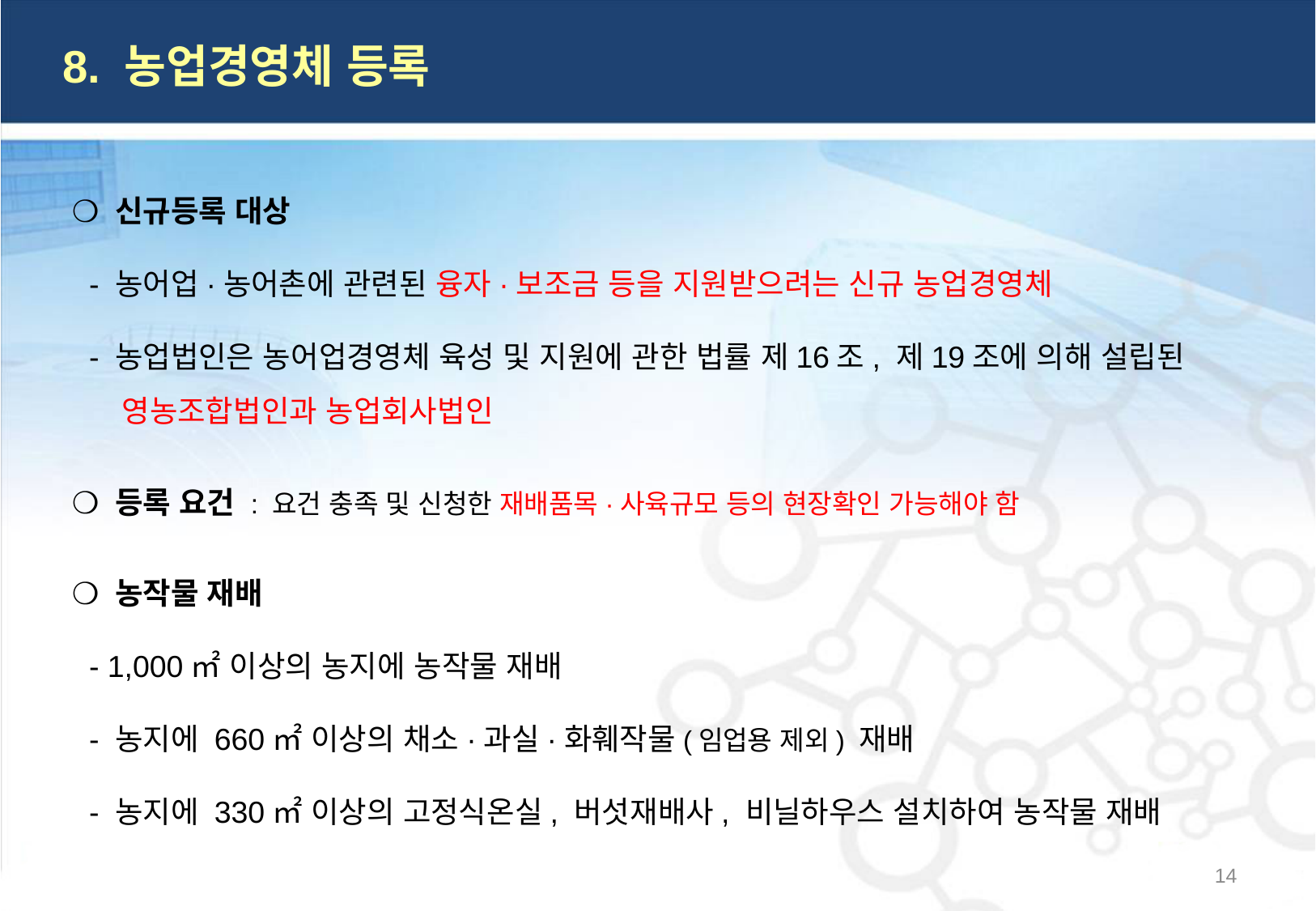

8. 농업경영체 등록
 ❍ 신규등록 대상
   - 농어업·농어촌에 관련된 융자·보조금 등을 지원받으려는 신규 농업경영체
   - 농업법인은 농어업경영체 육성 및 지원에 관한 법률 제16조, 제19조에 의해 설립된
      영농조합법인과 농업회사법인
 ❍ 등록 요건 : 요건 충족 및 신청한 재배품목·사육규모 등의 현장확인 가능해야 함
 ❍ 농작물 재배
   - 1,000㎡ 이상의 농지에 농작물 재배
   - 농지에 660㎡ 이상의 채소·과실·화훼작물(임업용 제외) 재배
   - 농지에 330㎡ 이상의 고정식온실, 버섯재배사, 비닐하우스 설치하여 농작물 재배

14